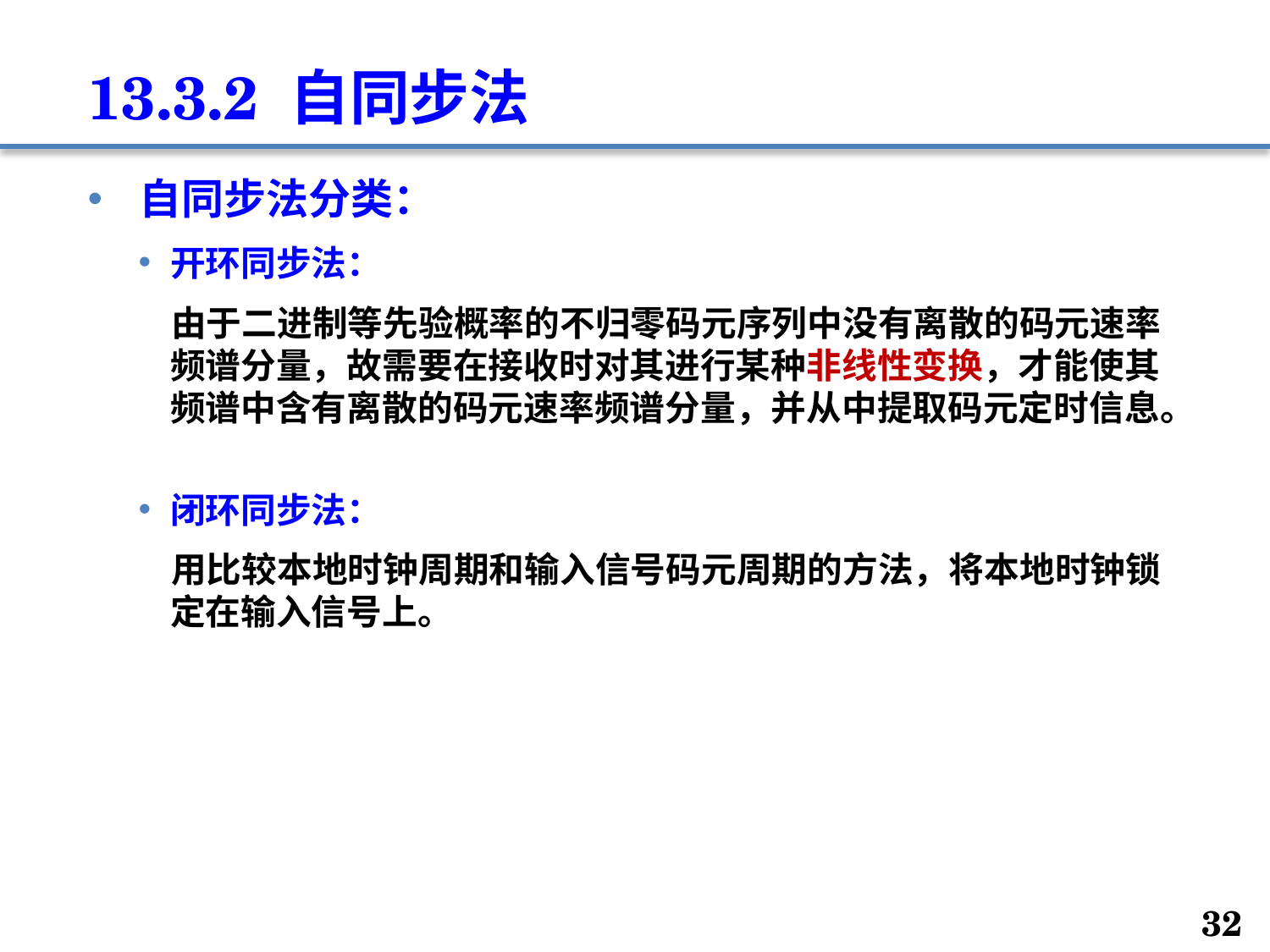

# 13.3.2 自同步法
 自同步法分类：
开环同步法：
   由于二进制等先验概率的不归零码元序列中没有离散的码元速率频谱分量，故需要在接收时对其进行某种非线性变换，才能使其频谱中含有离散的码元速率频谱分量，并从中提取码元定时信息。
闭环同步法：
   用比较本地时钟周期和输入信号码元周期的方法，将本地时钟锁定在输入信号上。
32